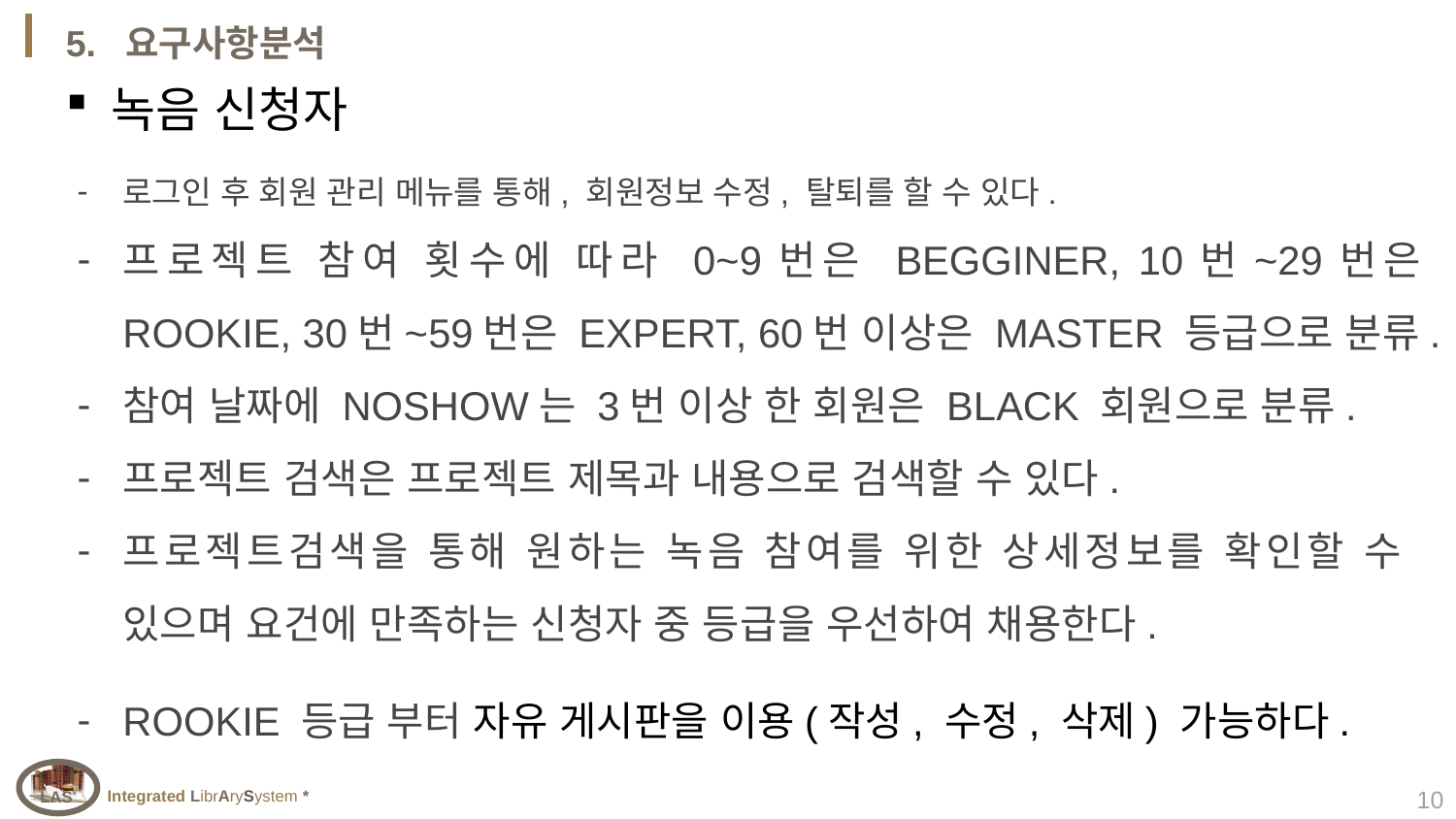

5.  요구사항분석
녹음 신청자
로그인 후 회원 관리 메뉴를 통해, 회원정보 수정, 탈퇴를 할 수 있다.
프로젝트 참여 횟수에 따라 0~9번은 BEGGINER, 10번~29번은 ROOKIE, 30번~59번은 EXPERT, 60번 이상은 MASTER 등급으로 분류.
참여 날짜에 NOSHOW는 3번 이상 한 회원은 BLACK 회원으로 분류.
프로젝트 검색은 프로젝트 제목과 내용으로 검색할 수 있다.
프로젝트검색을 통해 원하는 녹음 참여를 위한 상세정보를 확인할 수
있으며 요건에 만족하는 신청자 중 등급을 우선하여 채용한다.
ROOKIE 등급 부터 자유 게시판을 이용(작성, 수정, 삭제) 가능하다.
10